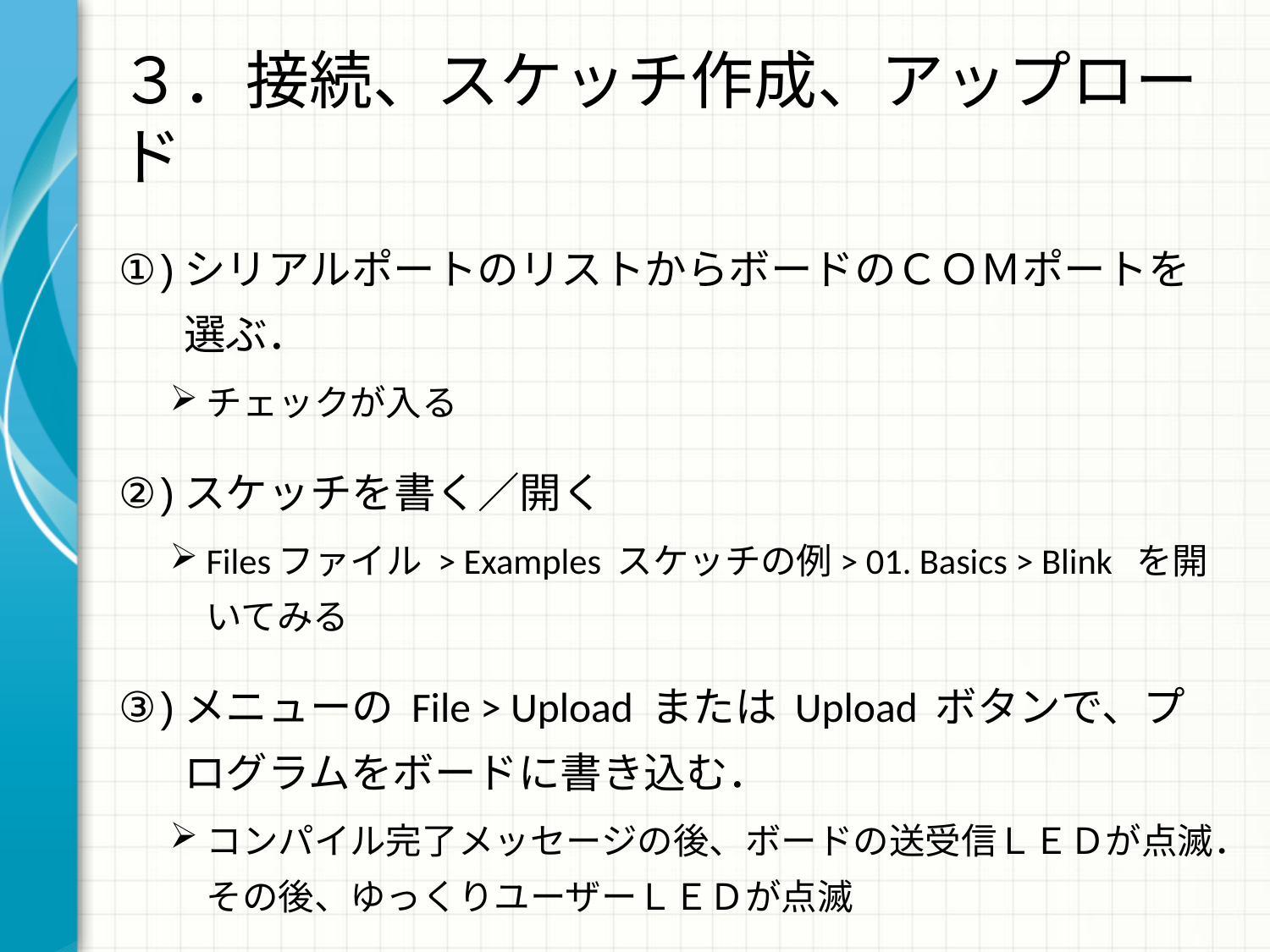

# ３．接続、スケッチ作成、アップロード
シリアルポートのリストからボードのＣＯＭポートを選ぶ．
チェックが入る
スケッチを書く／開く
Filesファイル > Examples スケッチの例> 01. Basics > Blink  を開いてみる
メニューの File > Upload または Upload ボタンで、プログラムをボードに書き込む．
コンパイル完了メッセージの後、ボードの送受信ＬＥＤが点滅．その後、ゆっくりユーザーＬＥＤが点滅